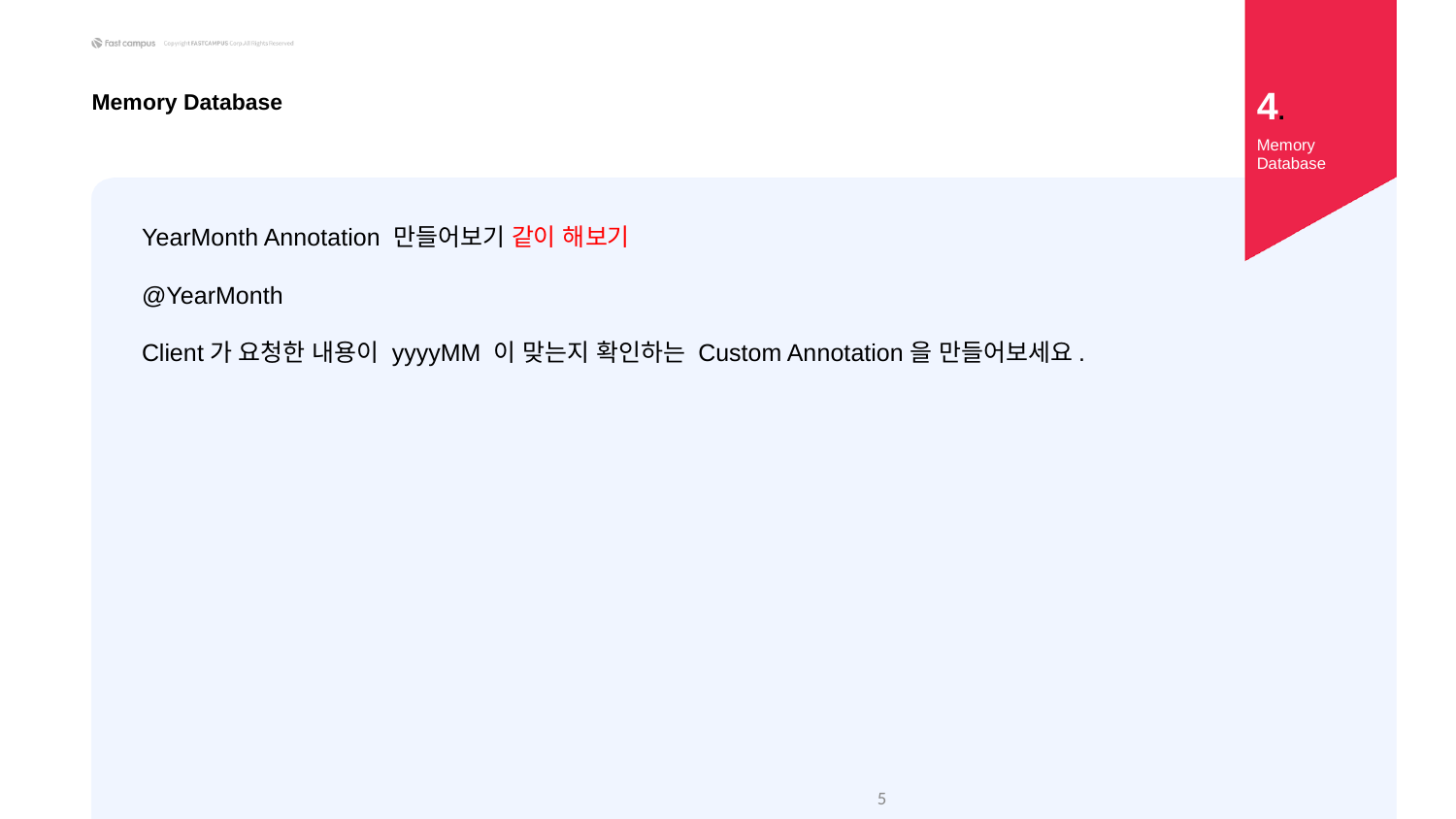

4.
Memory Database
Memory
Database
YearMonth Annotation 만들어보기 같이 해보기

@YearMonth

Client가 요청한 내용이 yyyyMM 이 맞는지 확인하는 Custom Annotation을 만들어보세요.
5